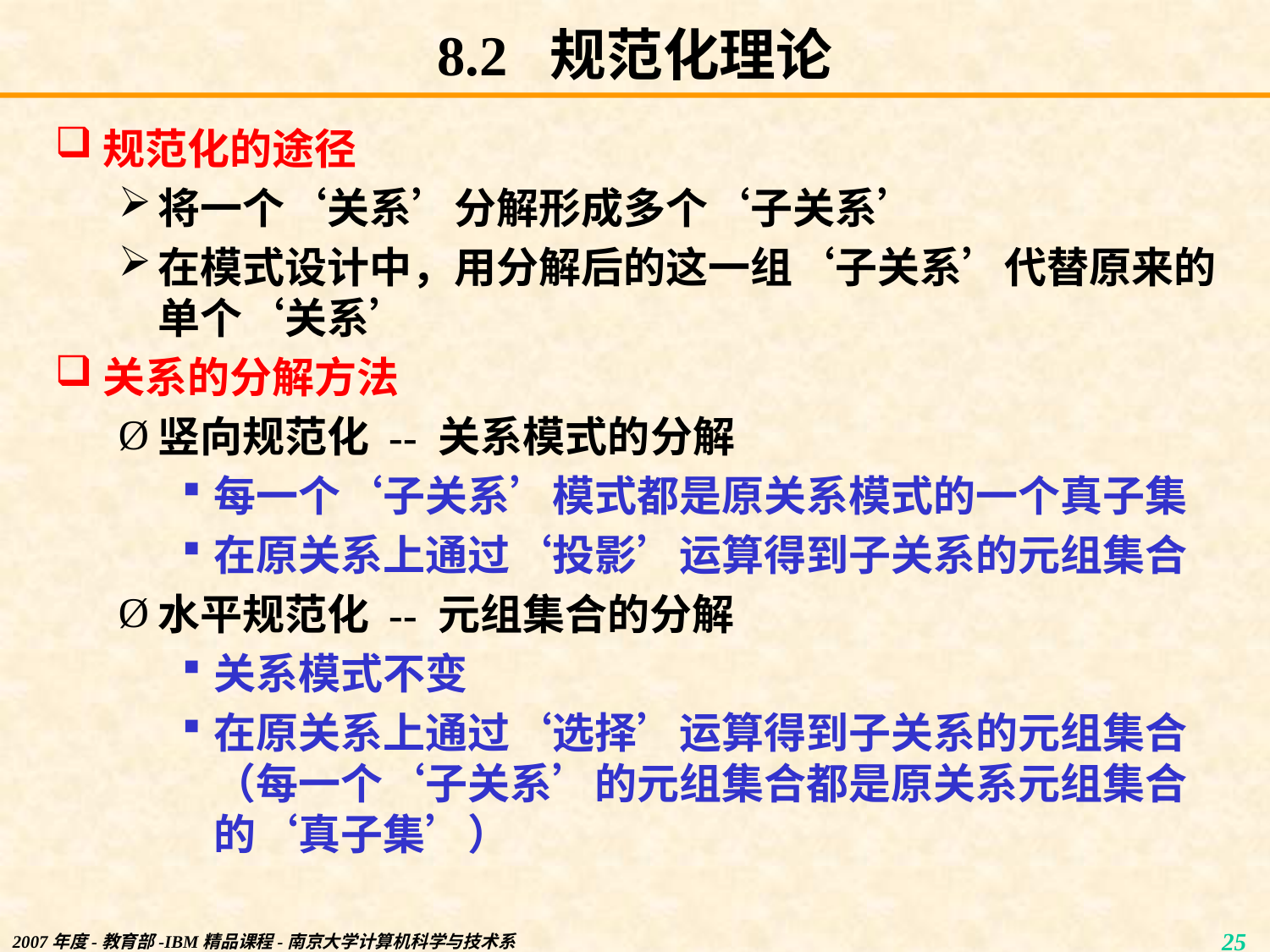

# 8.2  规范化理论
规范化的途径
将一个‘关系’分解形成多个‘子关系’
在模式设计中，用分解后的这一组‘子关系’代替原来的单个‘关系’
关系的分解方法
竖向规范化 -- 关系模式的分解
每一个‘子关系’模式都是原关系模式的一个真子集
在原关系上通过‘投影’运算得到子关系的元组集合
水平规范化 -- 元组集合的分解
关系模式不变
在原关系上通过‘选择’运算得到子关系的元组集合（每一个‘子关系’的元组集合都是原关系元组集合的‘真子集’）
25
2007年度-教育部-IBM精品课程-南京大学计算机科学与技术系